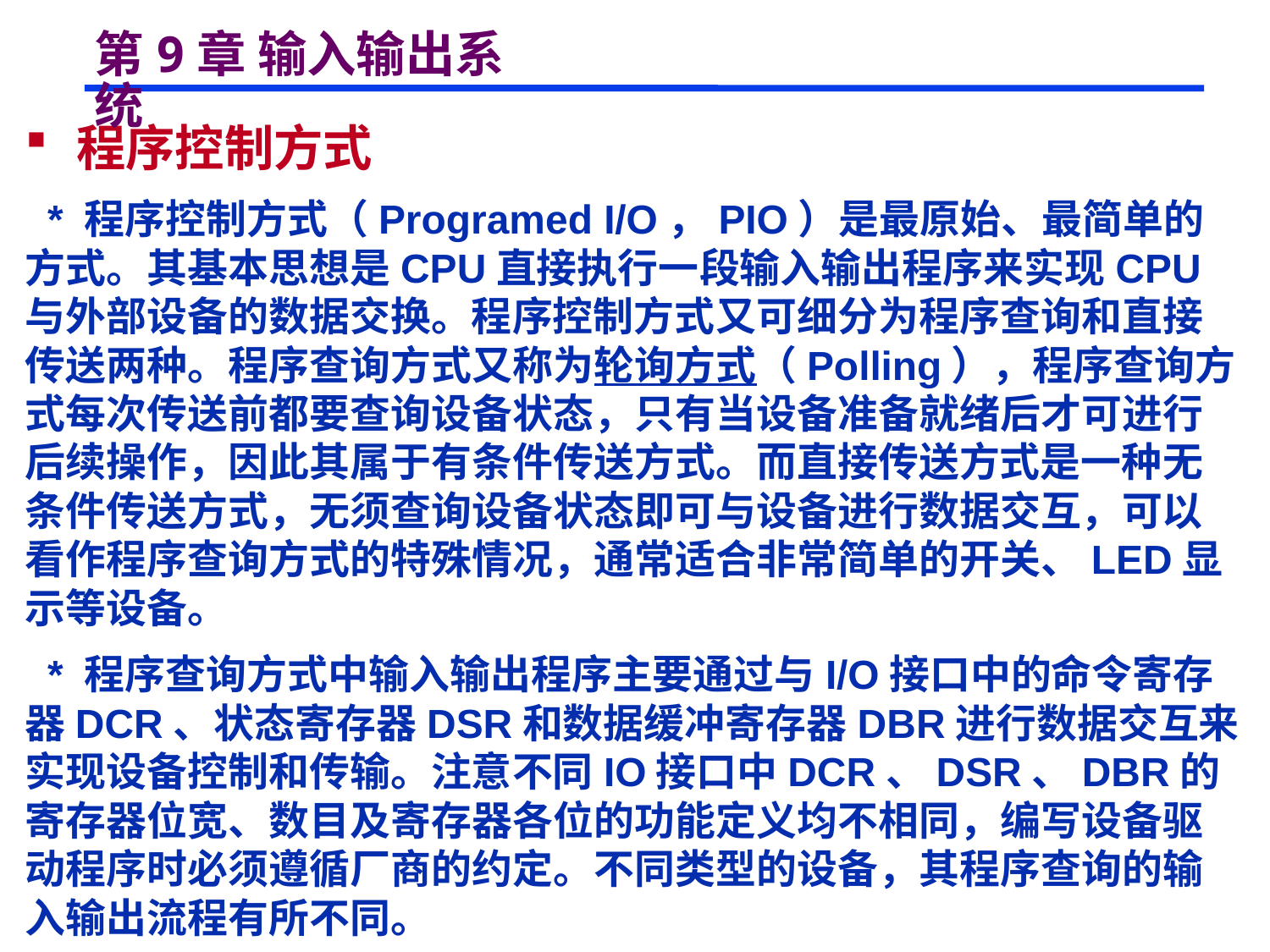

# 第9章 输入输出系统
 程序控制方式
  * 程序控制方式（Programed I/O，PIO）是最原始、最简单的方式。其基本思想是CPU直接执行一段输入输出程序来实现CPU与外部设备的数据交换。程序控制方式又可细分为程序查询和直接传送两种。程序查询方式又称为轮询方式（Polling），程序查询方式每次传送前都要查询设备状态，只有当设备准备就绪后才可进行后续操作，因此其属于有条件传送方式。而直接传送方式是一种无条件传送方式，无须查询设备状态即可与设备进行数据交互，可以看作程序查询方式的特殊情况，通常适合非常简单的开关、LED显示等设备。
  * 程序查询方式中输入输出程序主要通过与I/O接口中的命令寄存器DCR、状态寄存器DSR和数据缓冲寄存器DBR进行数据交互来实现设备控制和传输。注意不同IO接口中DCR、DSR、DBR的寄存器位宽、数目及寄存器各位的功能定义均不相同，编写设备驱动程序时必须遵循厂商的约定。不同类型的设备，其程序查询的输入输出流程有所不同。